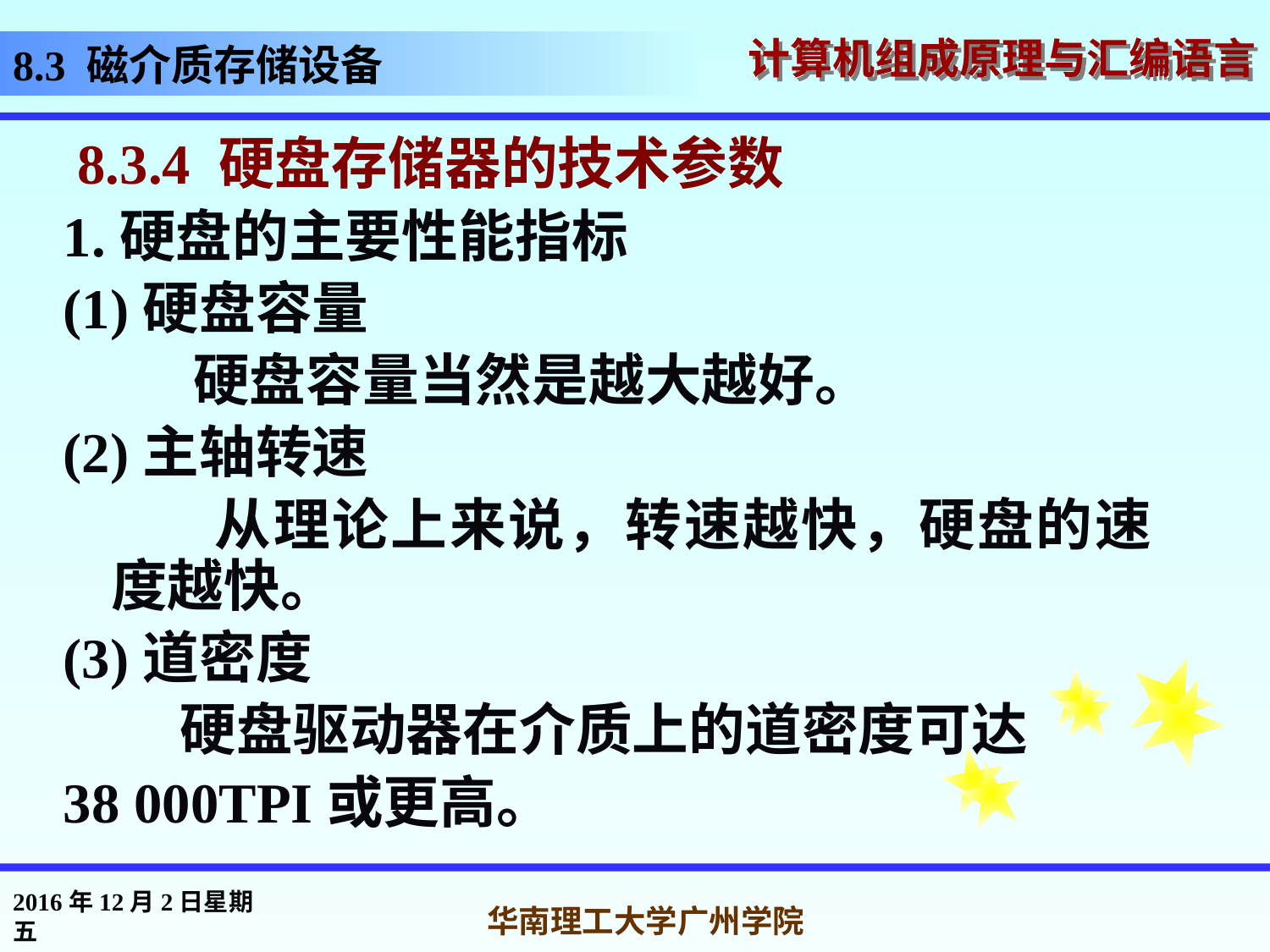

# 8.3 磁介质存储设备
 8.3.4 硬盘存储器的技术参数
1.硬盘的主要性能指标
(1)硬盘容量
         硬盘容量当然是越大越好。
(2)主轴转速
         从理论上来说，转速越快，硬盘的速度越快。
(3)道密度
        硬盘驱动器在介质上的道密度可达
38 000TPI或更高。
2016年12月2日星期五
华南理工大学广州学院